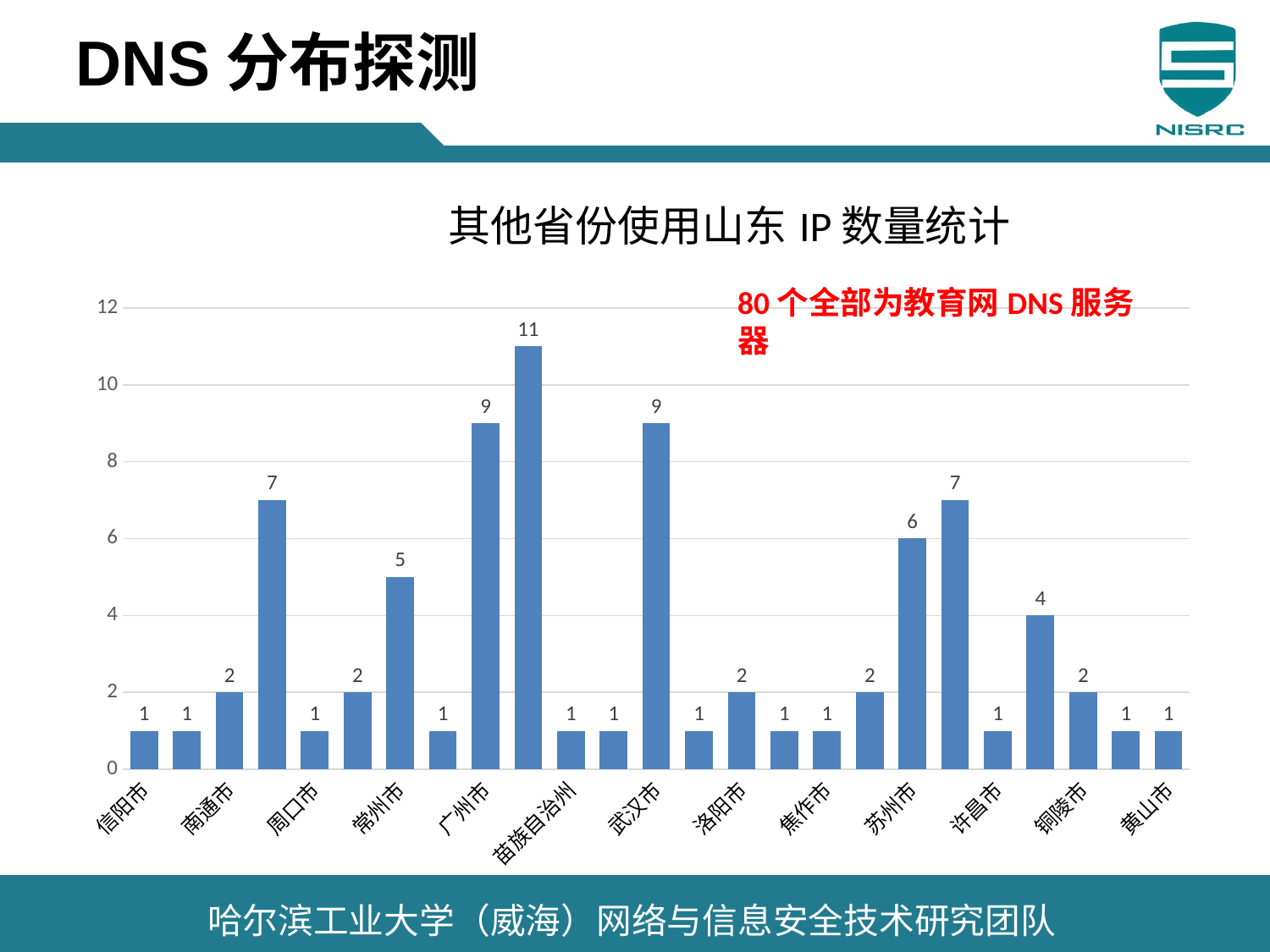

# DNS分布探测

### Chart: 其他省份使用山东IP数量统计

| Category | 其他省份使用山东IP统计 |
|---|---|
| 信阳市 | 1.0 |
| 南京市 | 1.0 |
| 南通市 | 2.0 |
| 合肥市 | 7.0 |
| 周口市 | 1.0 |
| 宿州市 | 2.0 |
| 常州市 | 5.0 |
| 平顶山市 | 1.0 |
| 广州市 | 9.0 |
| 徐州市 | 11.0 |
| 苗族自治州 | 1.0 |
| 扬州市 | 1.0 |
| 武汉市 | 9.0 |
| 池州市 | 1.0 |
| 洛阳市 | 2.0 |
| 湘潭市 | 1.0 |
| 焦作市 | 1.0 |
| 芜湖市 | 2.0 |
| 苏州市 | 6.0 |
| 蚌埠市 | 7.0 |
| 许昌市 | 1.0 |
| 郑州市 | 4.0 |
| 铜陵市 | 2.0 |
| 驻马店市 | 1.0 |
| 黄山市 | 1.0 |
80个全部为教育网DNS服务器